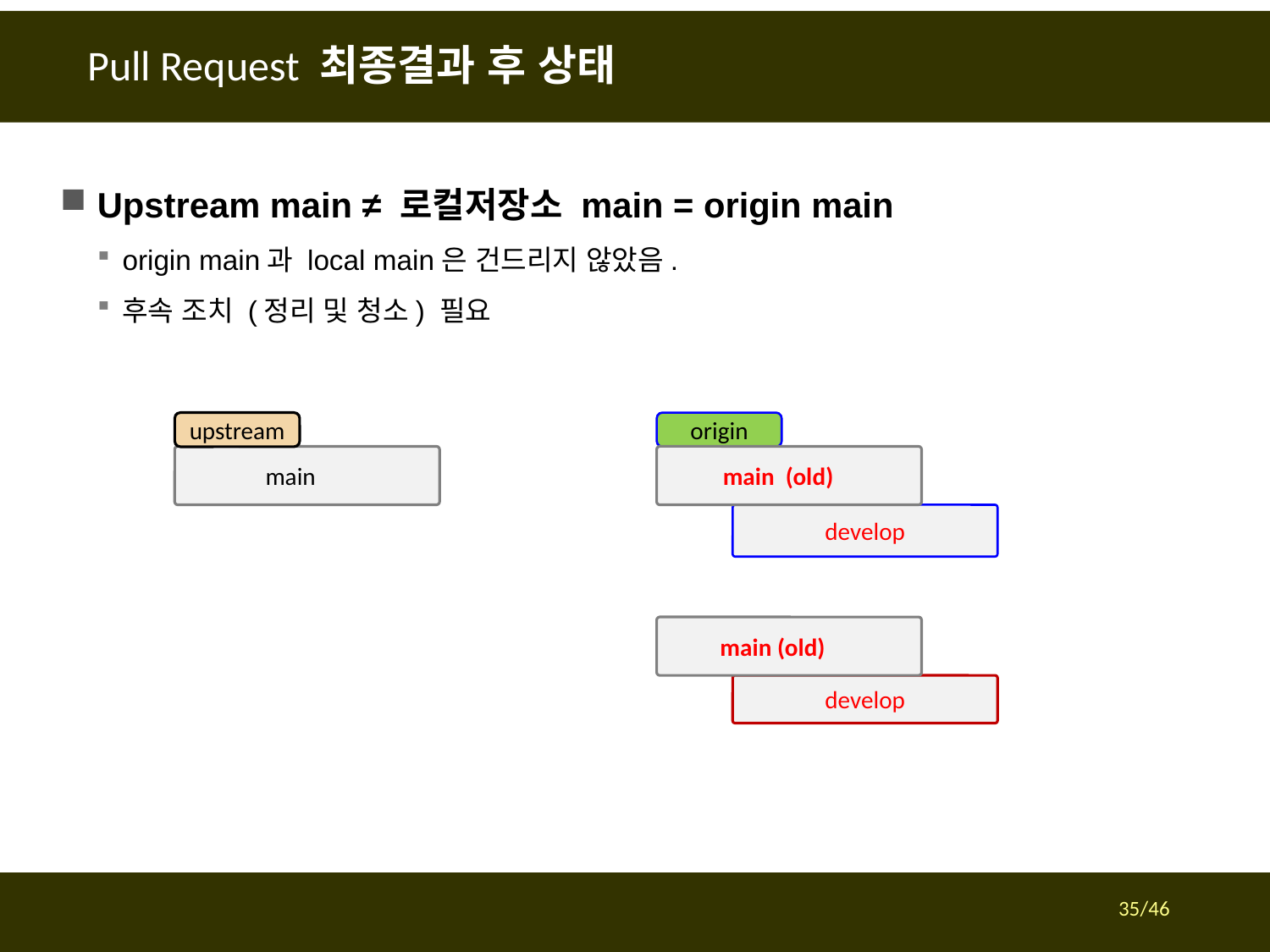

# Pull Request 최종결과 후 상태
Upstream main ≠ 로컬저장소 main = origin main
origin main과 local main은 건드리지 않았음.
후속 조치 (정리 및 청소) 필요

upstream
origin
main
main  (old)
develop
main (old)
develop
35/46